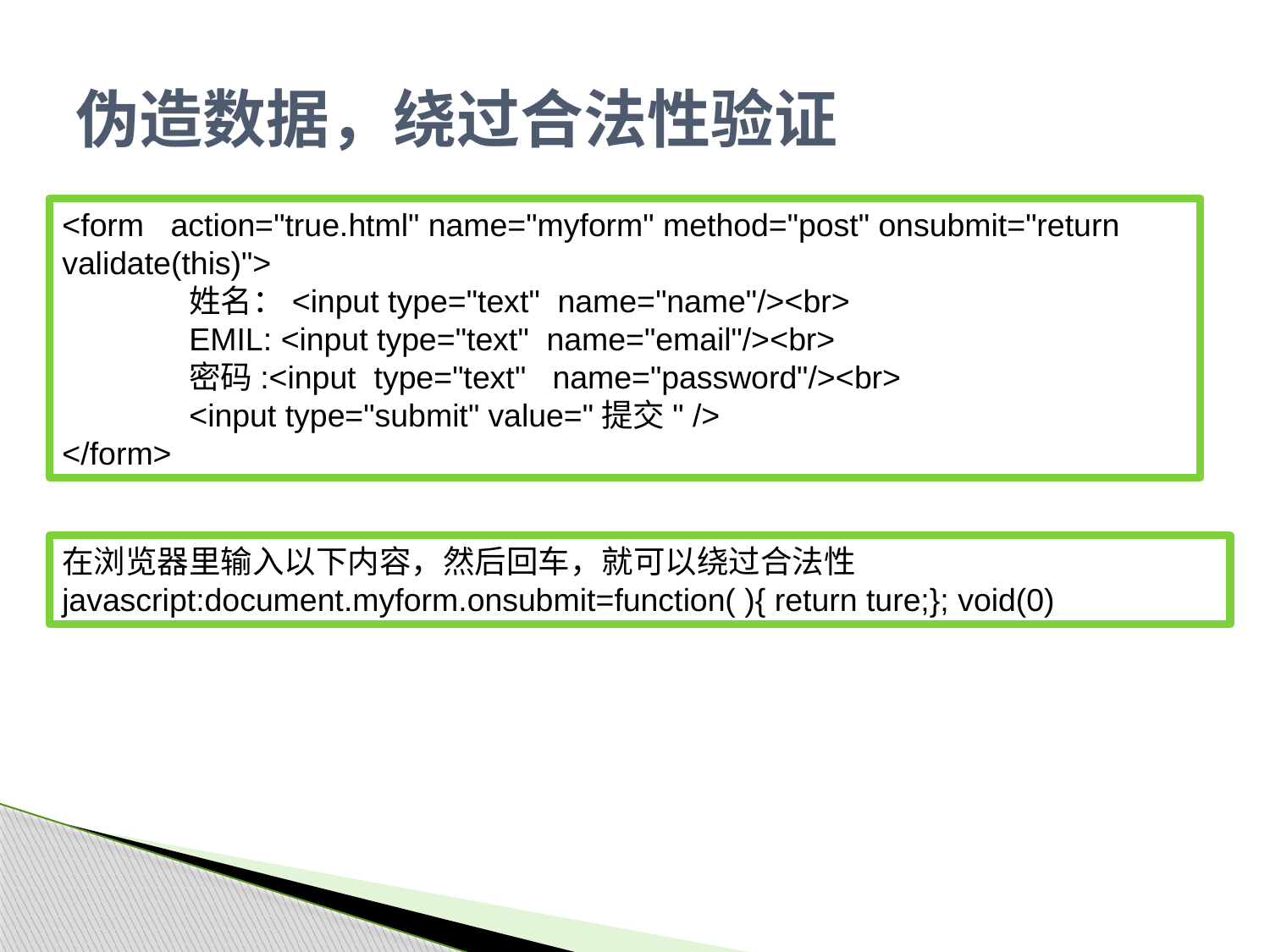

# 伪造数据，绕过合法性验证
<form   action="true.html" name="myform" method="post" onsubmit="return validate(this)">
	姓名：<input type="text"  name="name"/><br>
	EMIL: <input type="text"  name="email"/><br>
	密码:<input  type="text"   name="password"/><br>
	<input type="submit" value="提交" />
</form>
在浏览器里输入以下内容，然后回车，就可以绕过合法性
javascript:document.myform.onsubmit=function( ){ return ture;}; void(0)